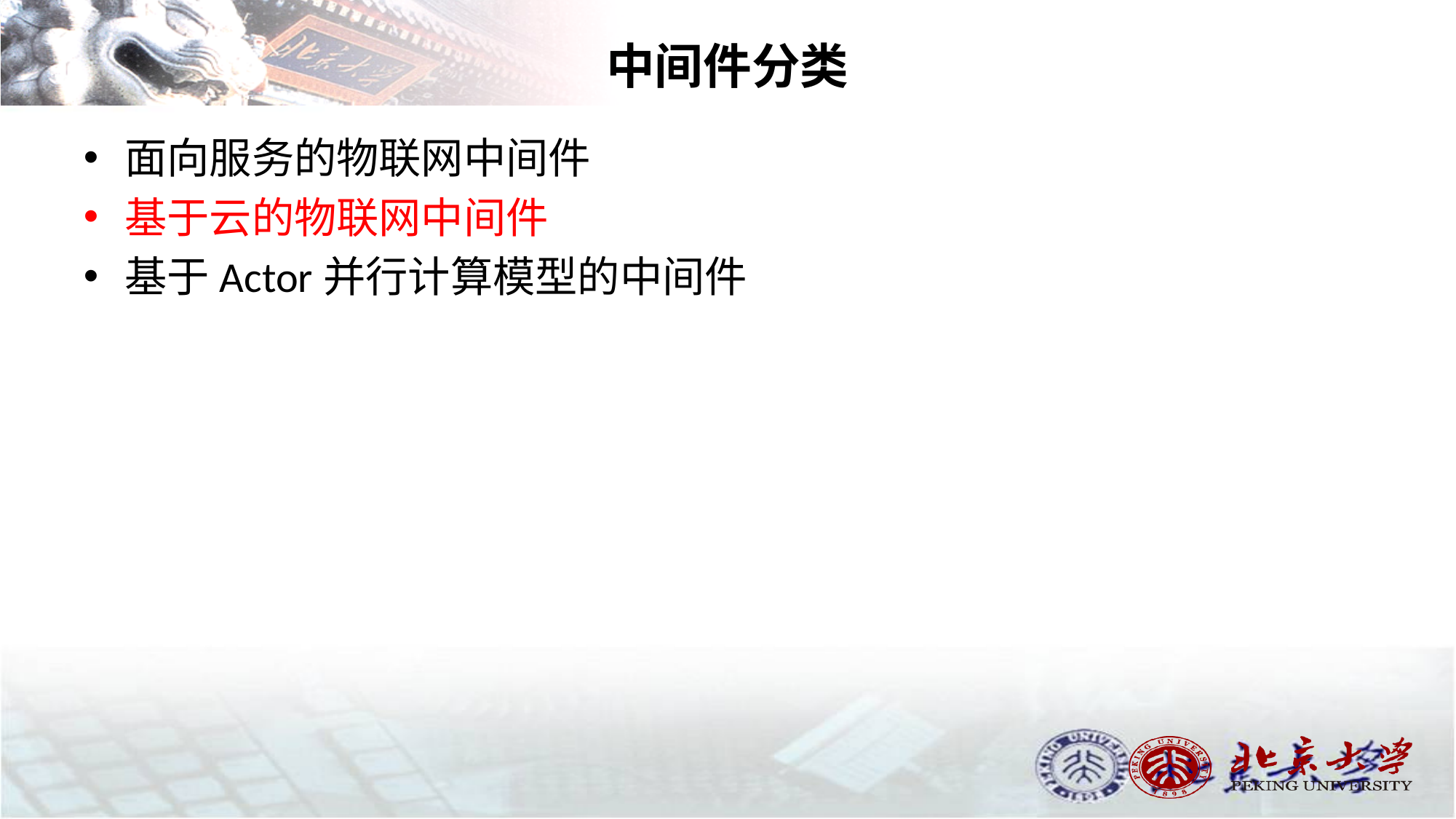

# 中间件分类
面向服务的物联网中间件
基于云的物联网中间件
基于Actor并行计算模型的中间件